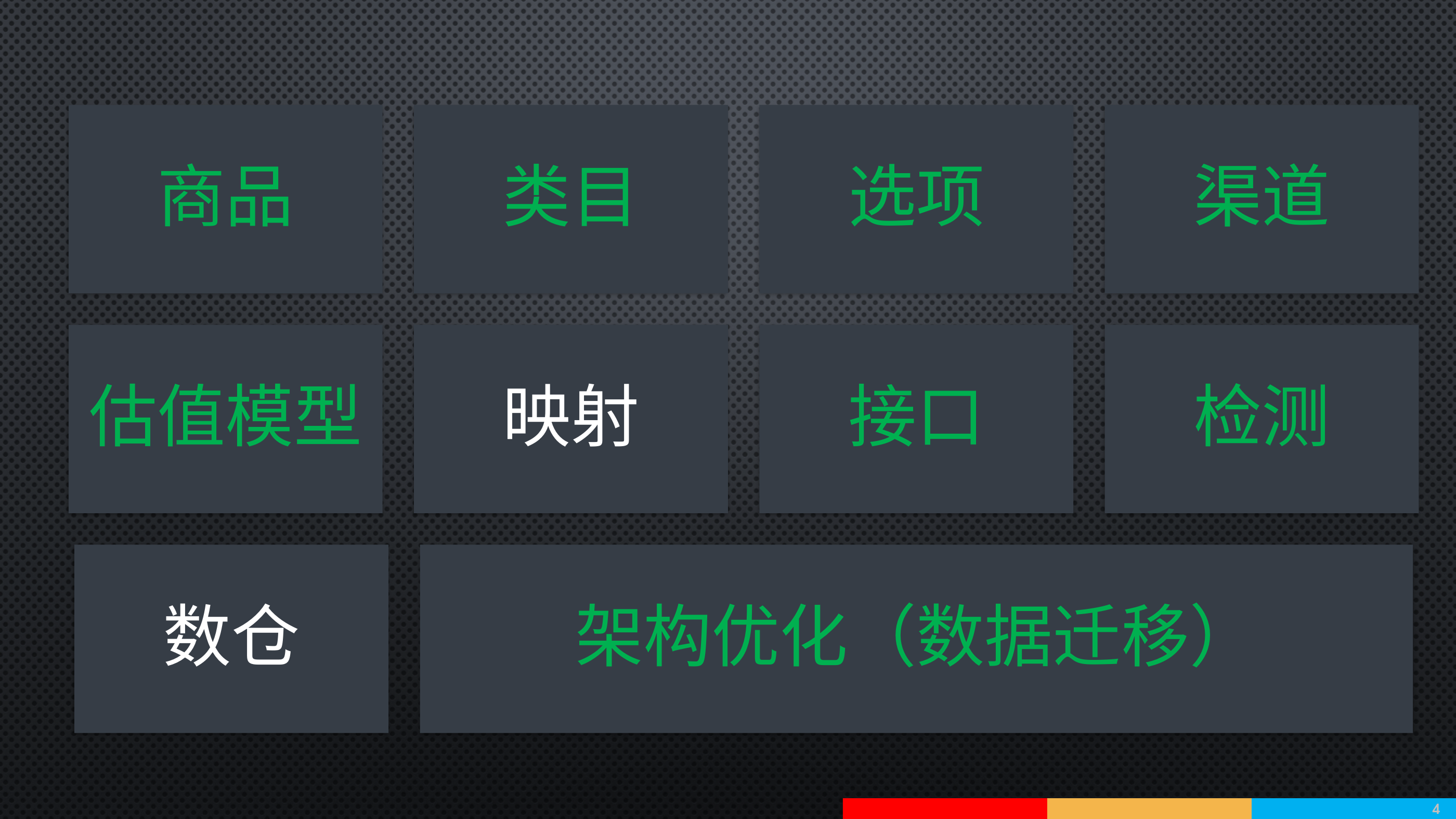

商品
类目
选项
渠道
估值模型
映射
接口
检测
数仓
架构优化（数据迁移）